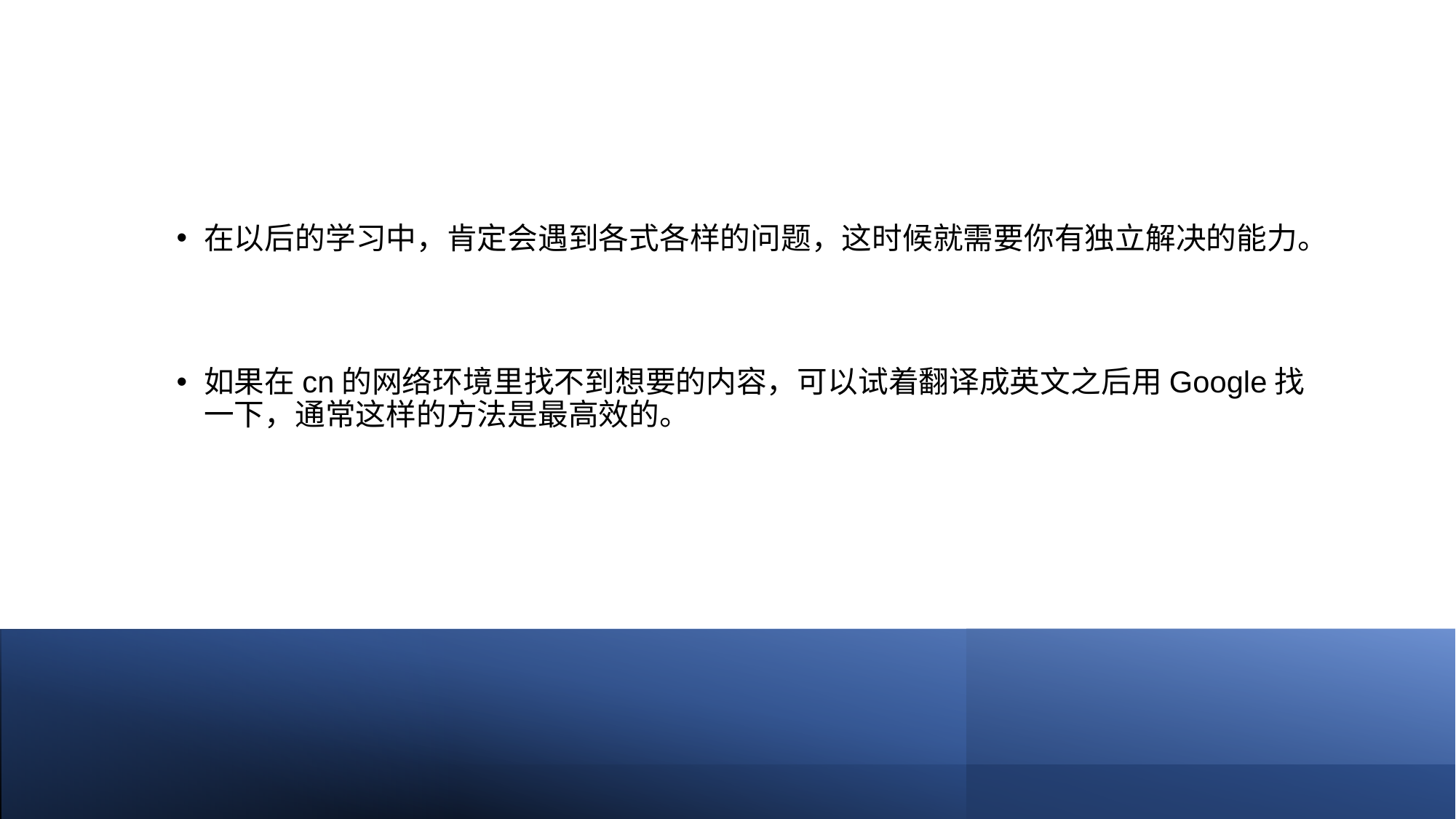

在以后的学习中，肯定会遇到各式各样的问题，这时候就需要你有独立解决的能力。

如果在cn的网络环境里找不到想要的内容，可以试着翻译成英文之后用Google找一下，通常这样的方法是最高效的。